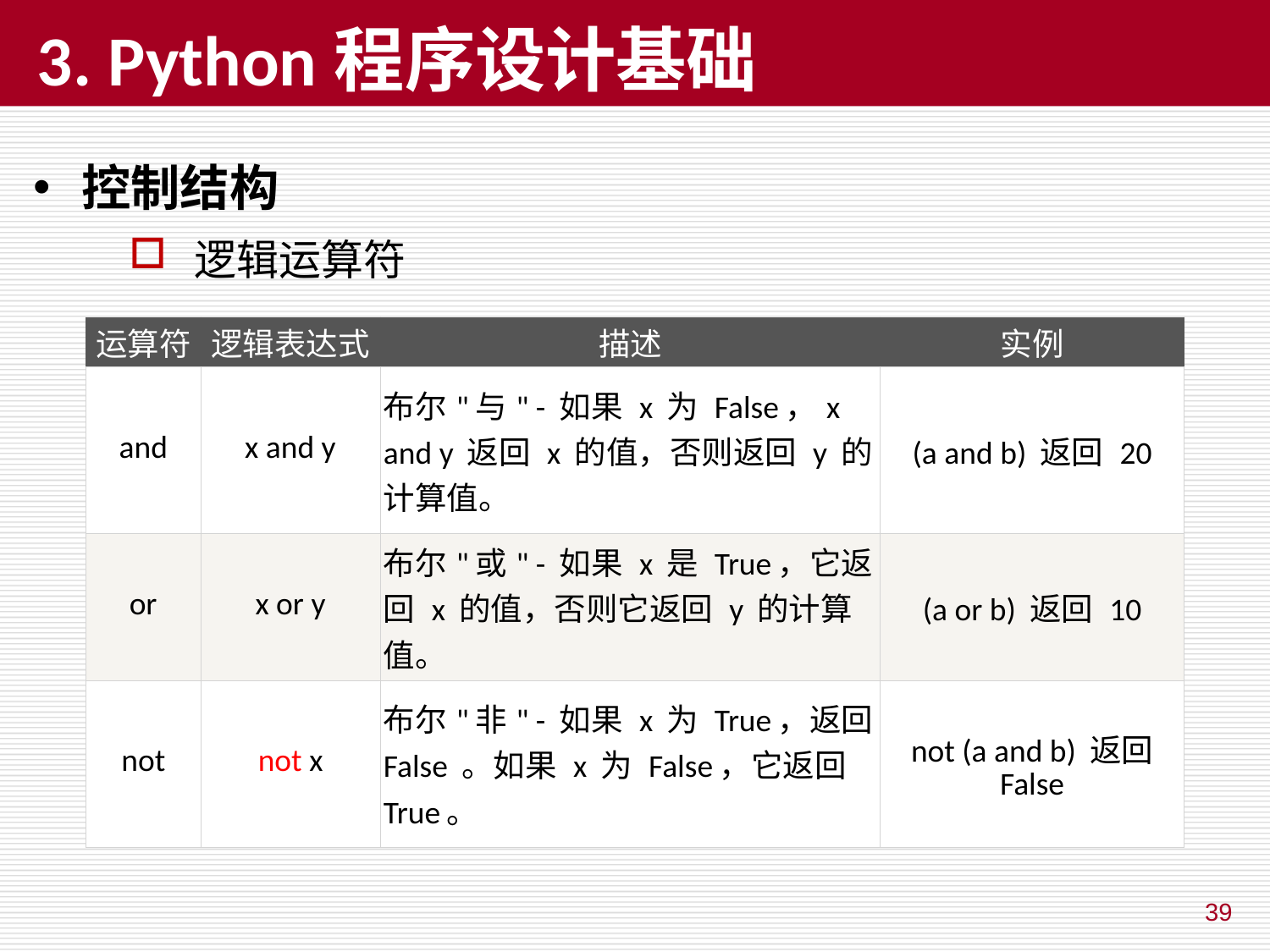

# 3. Python程序设计基础
控制结构
逻辑运算符

| 运算符 | 逻辑表达式 | 描述 | 实例 |
| --- | --- | --- | --- |
| and | x and y | 布尔"与" - 如果 x 为 False，x and y 返回 x 的值，否则返回 y 的计算值。 | (a and b) 返回 20 |
| or | x or y | 布尔"或" - 如果 x 是 True，它返回 x 的值，否则它返回 y 的计算值。 | (a or b) 返回 10 |
| not | not x | 布尔"非" - 如果 x 为 True，返回 False 。如果 x 为 False，它返回 True。 | not (a and b) 返回 False |
39